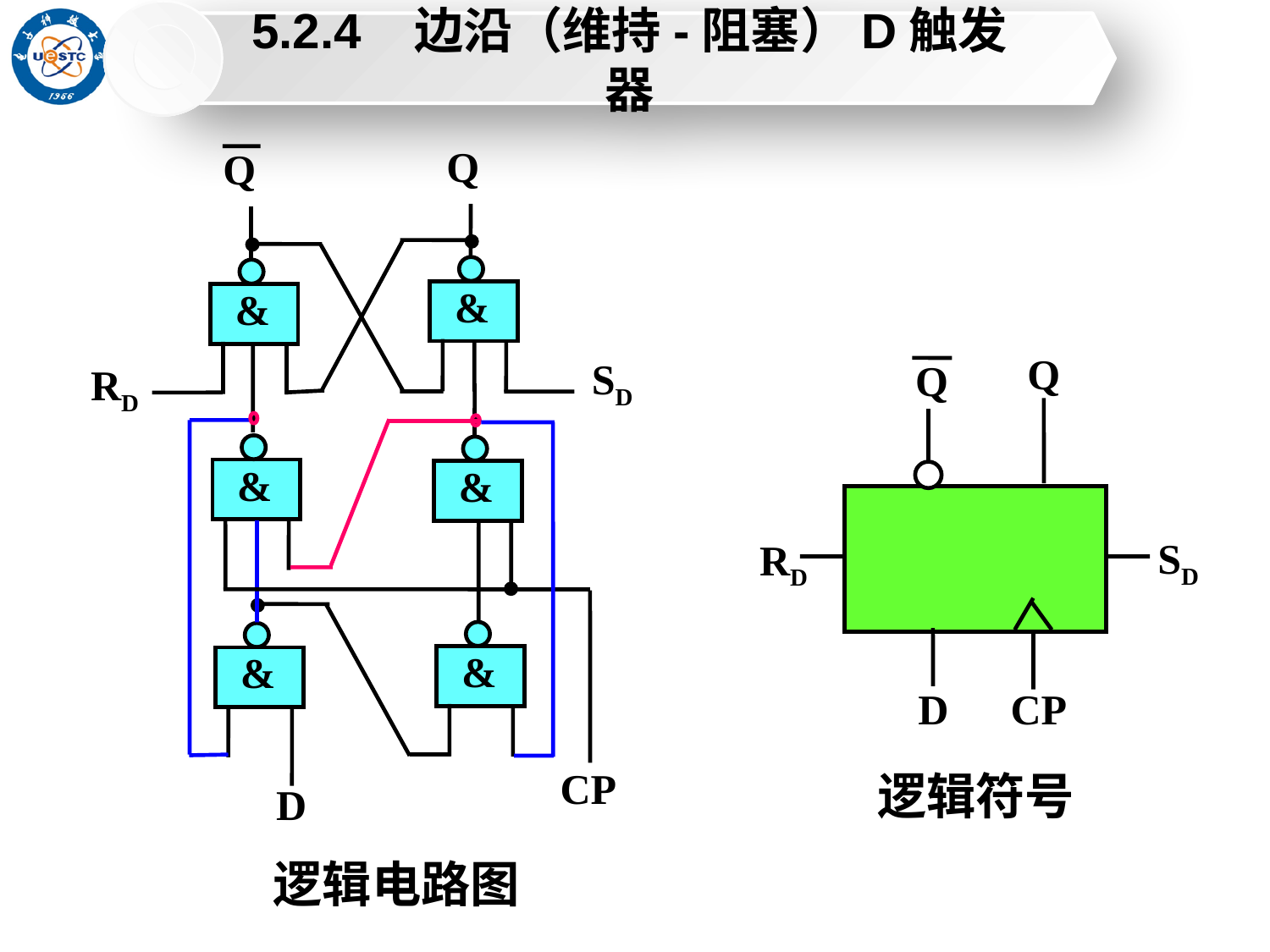

5.2.4   边沿（维持-阻塞）D触发器

Q
Q

&

&

SD
RD

&

&

&

&

CP
D

Q
Q

SD
RD

D
CP
逻辑符号
逻辑电路图